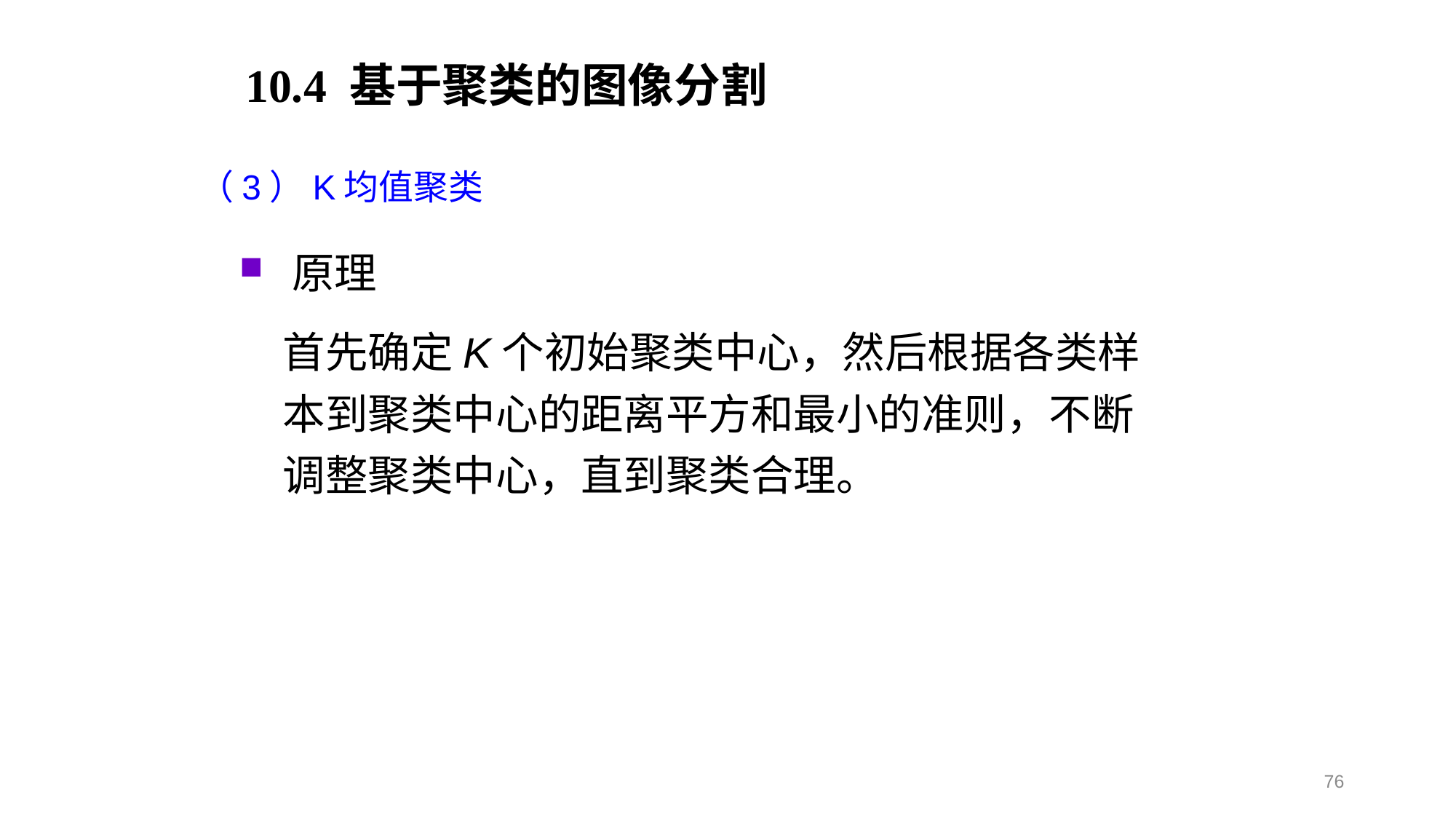

10.4 基于聚类的图像分割
（3）K均值聚类
原理
首先确定K个初始聚类中心，然后根据各类样本到聚类中心的距离平方和最小的准则，不断调整聚类中心，直到聚类合理。
76